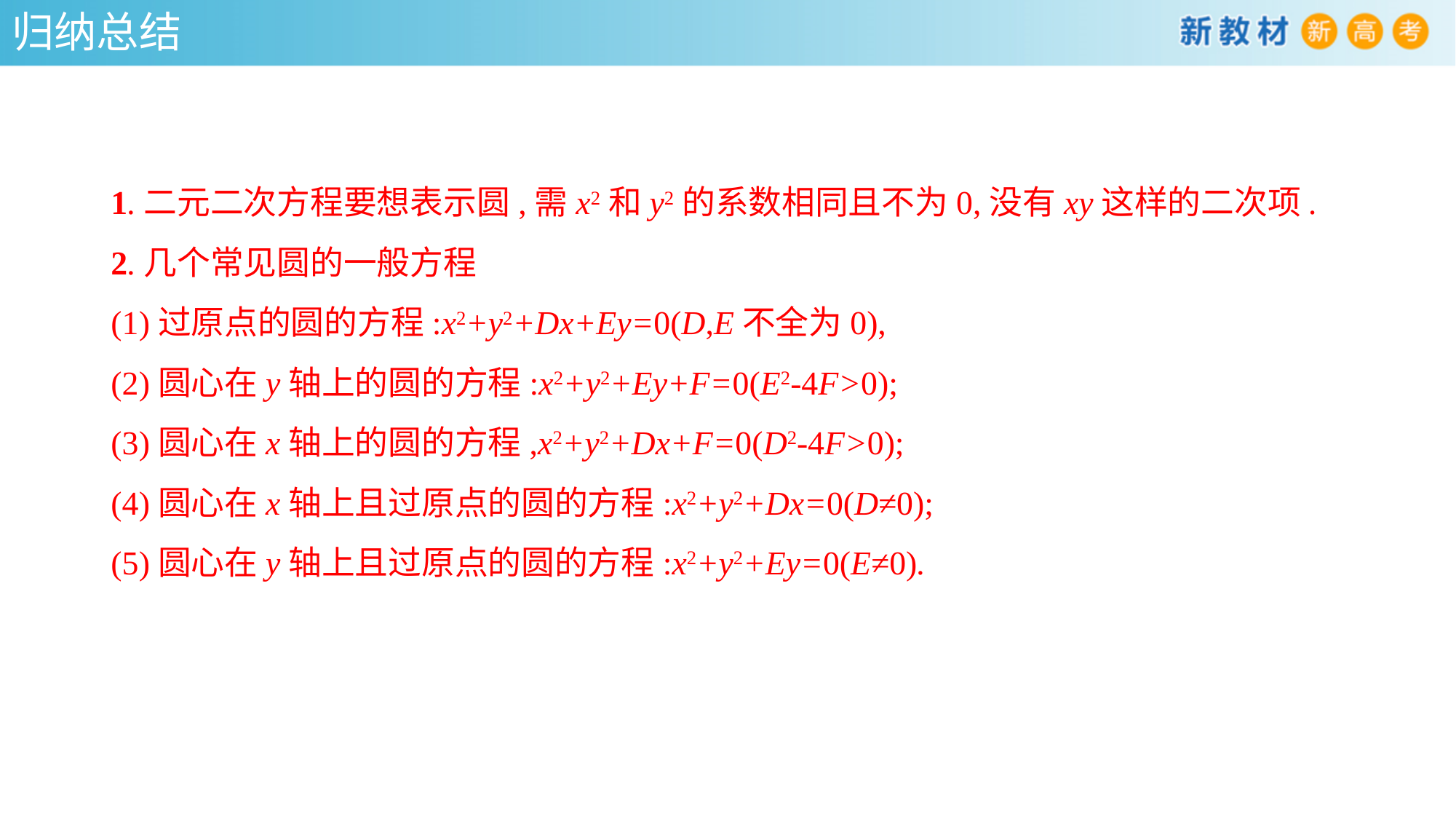

归纳总结
1.二元二次方程要想表示圆,需x2和y2的系数相同且不为0,没有xy这样的二次项.
2.几个常见圆的一般方程
(1)过原点的圆的方程:x2+y2+Dx+Ey=0(D,E不全为0),
(2)圆心在y轴上的圆的方程:x2+y2+Ey+F=0(E2-4F>0);
(3)圆心在x轴上的圆的方程,x2+y2+Dx+F=0(D2-4F>0);
(4)圆心在x轴上且过原点的圆的方程:x2+y2+Dx=0(D≠0);
(5)圆心在y轴上且过原点的圆的方程:x2+y2+Ey=0(E≠0).